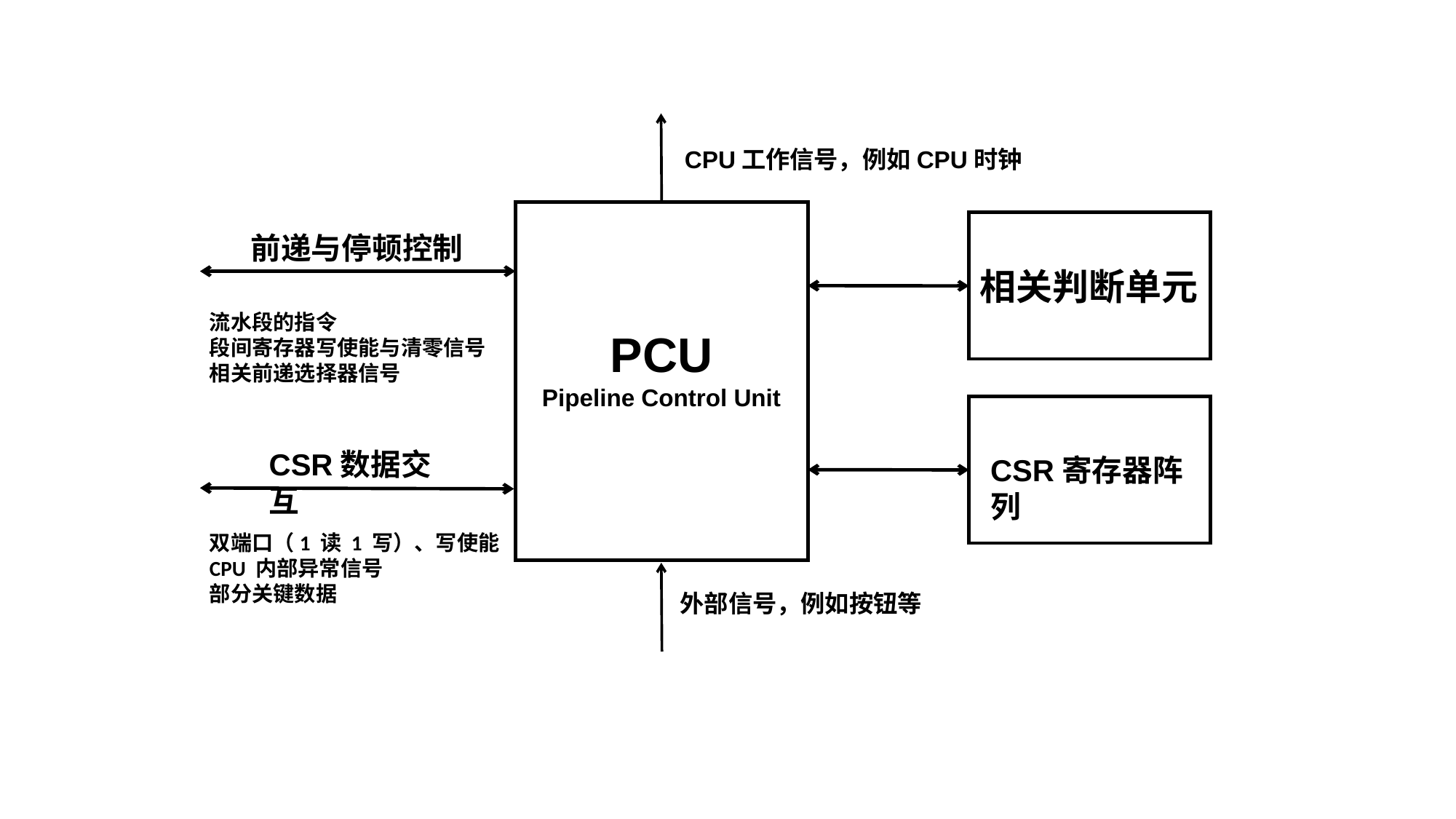

CPU工作信号，例如CPU时钟

PCU
Pipeline Control Unit
前递与停顿控制
CSR数据交互

相关判断单元

CSR寄存器阵列
外部信号，例如按钮等
流水段的指令
段间寄存器写使能与清零信号
相关前递选择器信号

双端口（1 读 1 写）、写使能
CPU 内部异常信号
部分关键数据